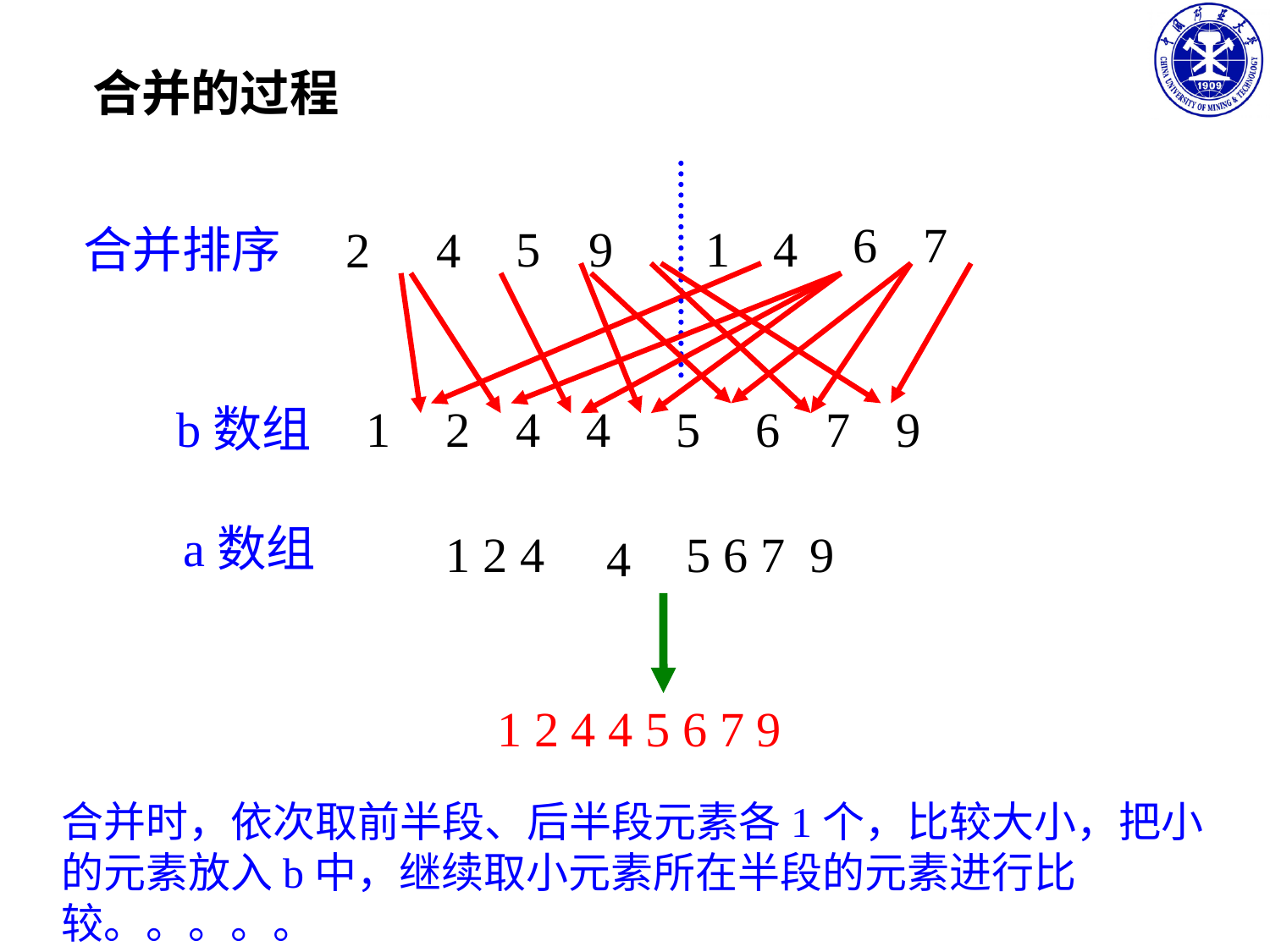

合并的过程

6
7
4
5
 9
1
合并排序
2
4

1
2
4
4
5
6
7
9
b数组
a数组
1 2 4
5 6 7  9
4

1 2 4 4 5 6 7 9
合并时，依次取前半段、后半段元素各1个，比较大小，把小的元素放入b中，继续取小元素所在半段的元素进行比较。。。。。